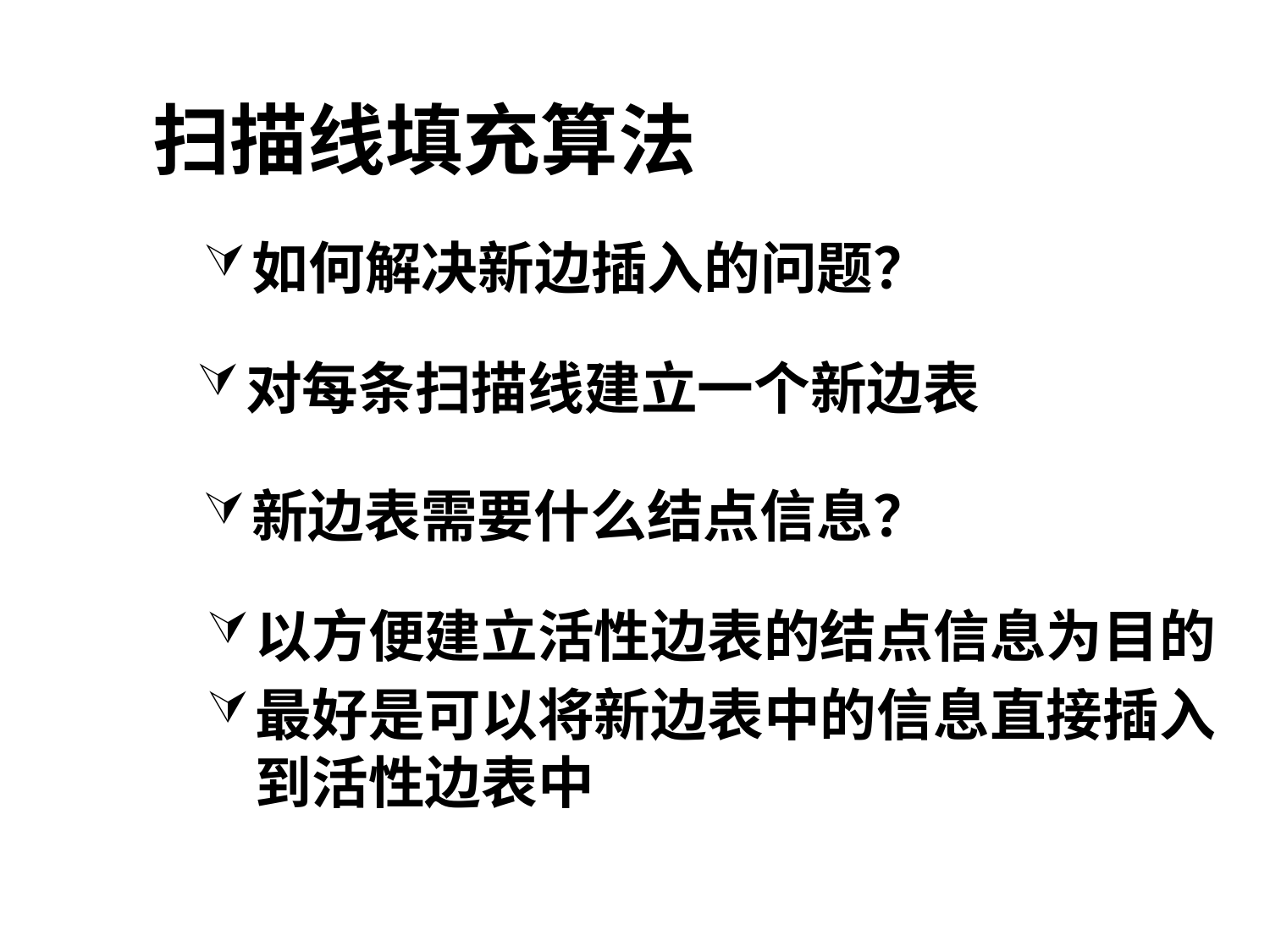

# 扫描线填充算法
如何解决新边插入的问题？
对每条扫描线建立一个新边表
新边表需要什么结点信息？
以方便建立活性边表的结点信息为目的
最好是可以将新边表中的信息直接插入到活性边表中